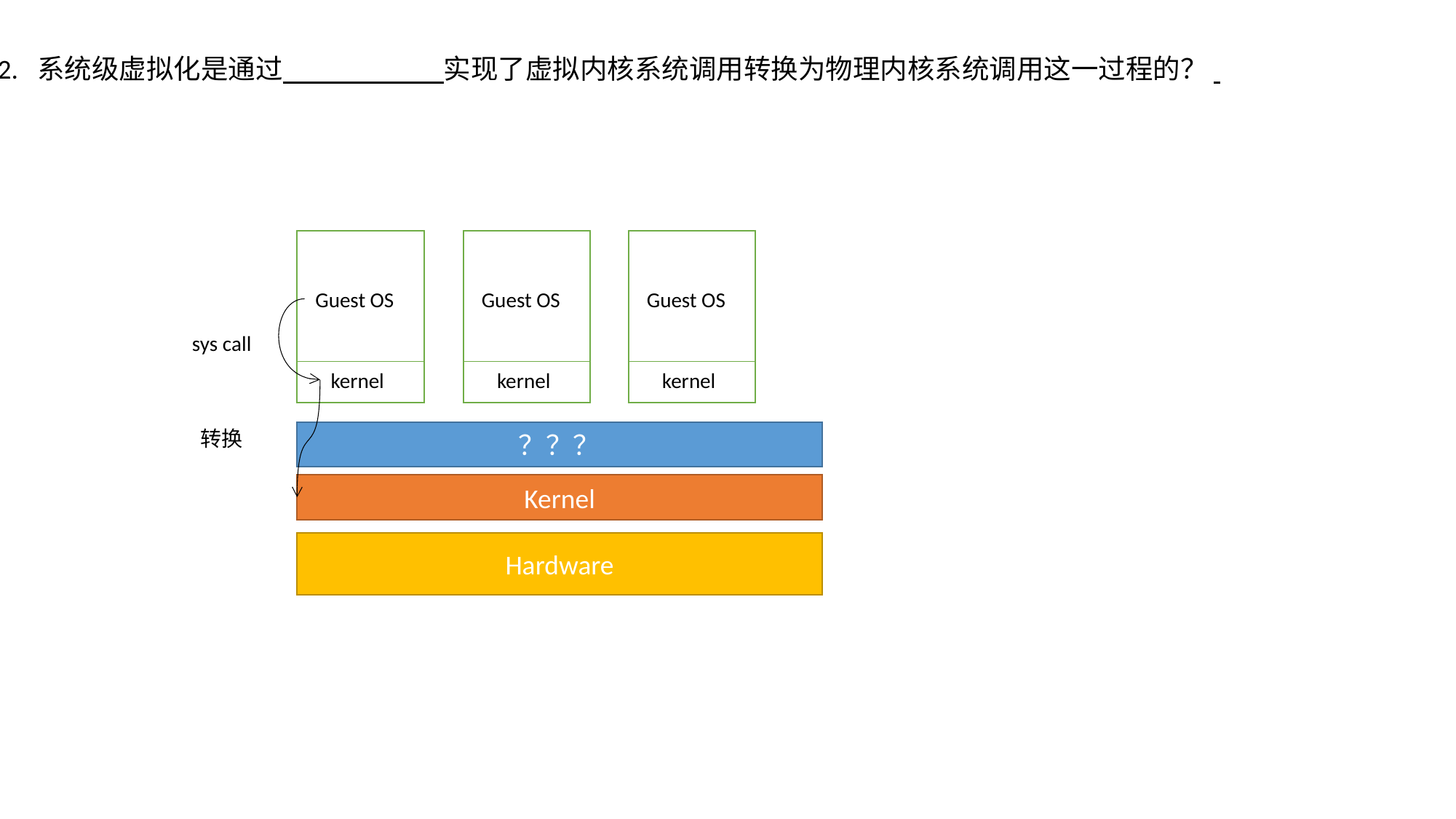

2.  系统级虚拟化是通过                          实现了虚拟内核系统调用转换为物理内核系统调用这一过程的？

Guest OS
kernel

Guest OS
kernel

Guest OS
kernel
sys call
转换
？？？
Kernel
Hardware